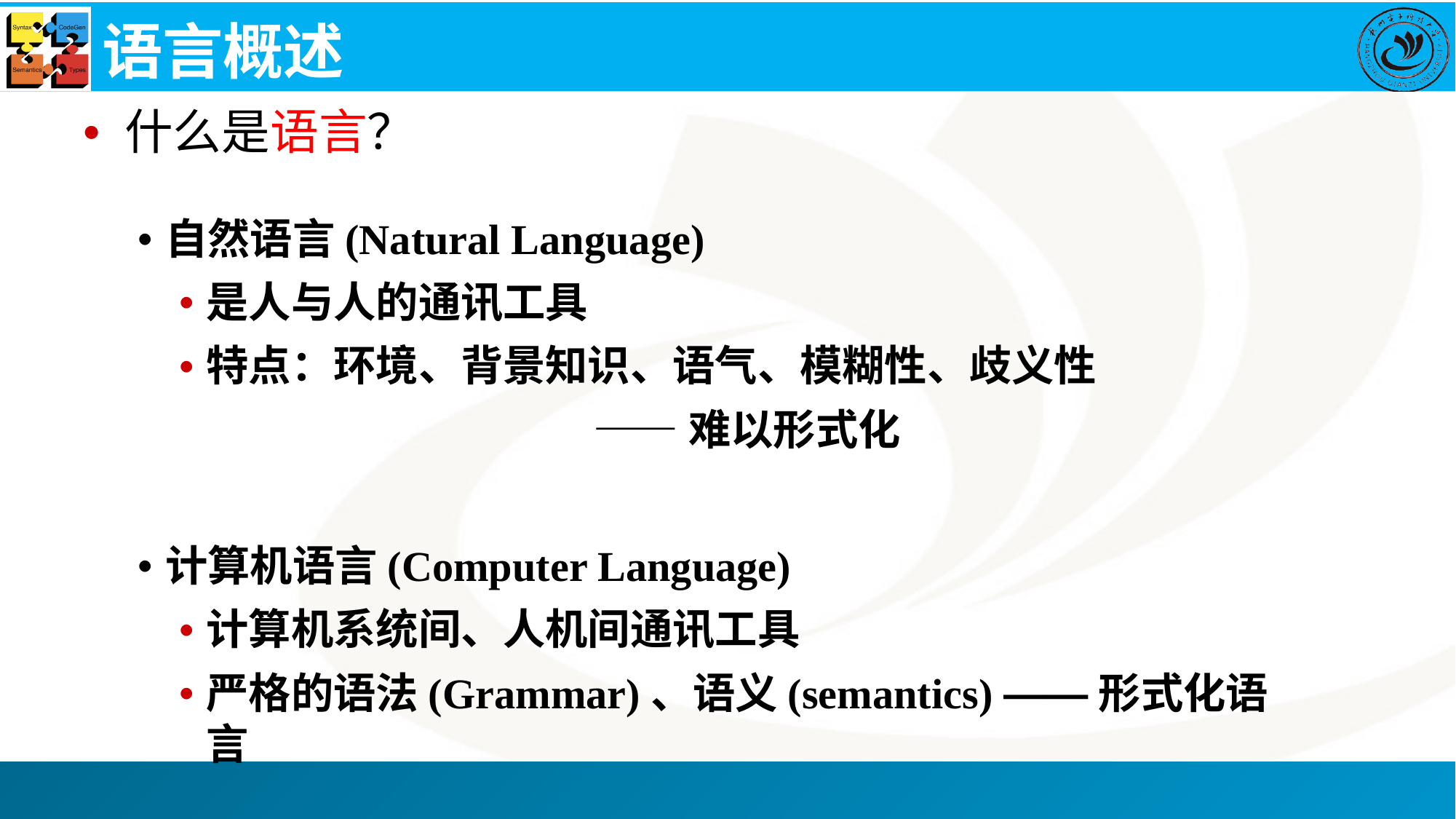

# 语言概述
什么是语言？

自然语言(Natural Language)
是人与人的通讯工具
特点：环境、背景知识、语气、模糊性、歧义性
                                           ——难以形式化

计算机语言(Computer Language)
计算机系统间、人机间通讯工具
严格的语法(Grammar)、语义(semantics) ——形式化语言
4